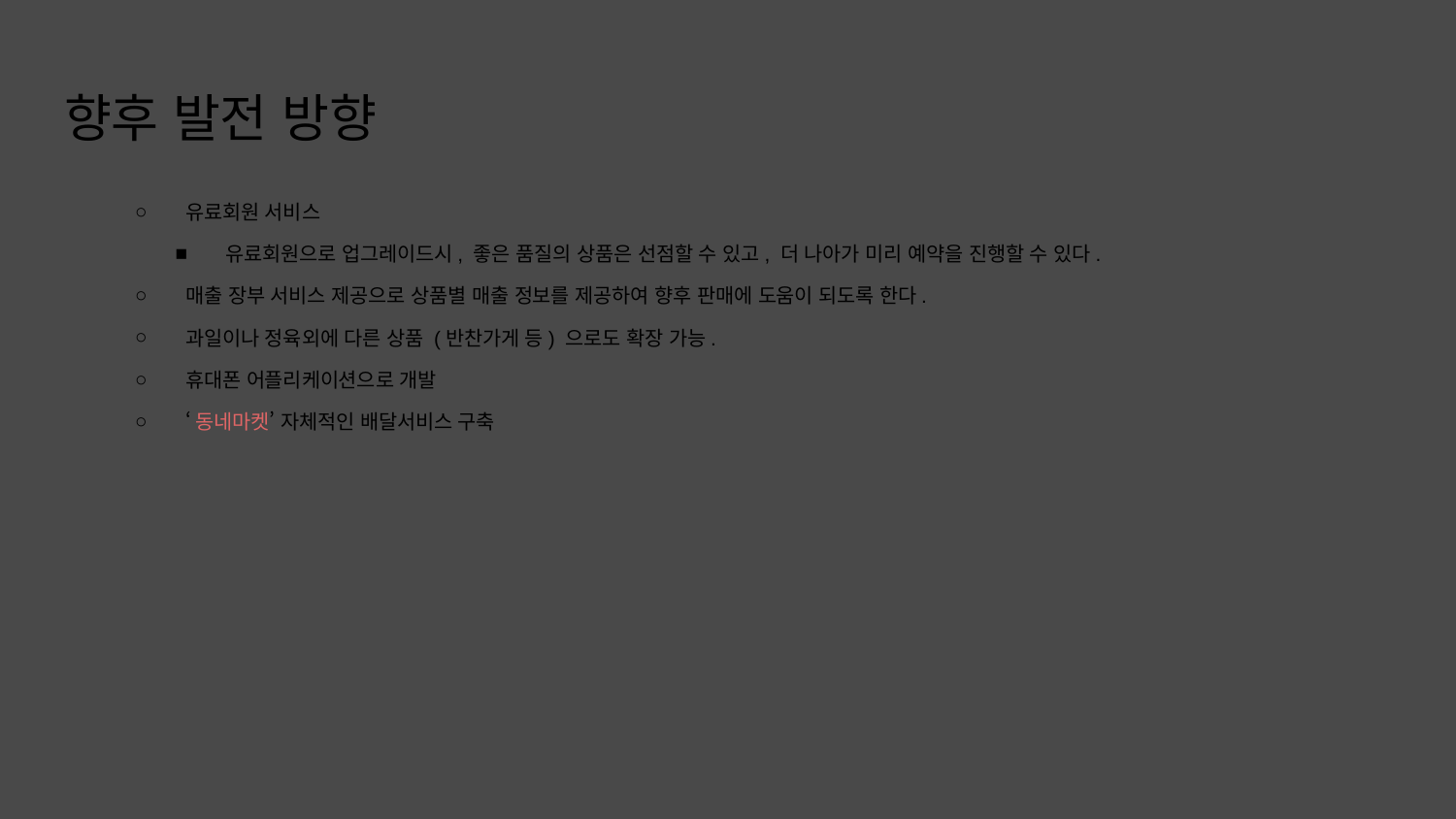

# 향후 발전 방향
유료회원 서비스
유료회원으로 업그레이드시, 좋은 품질의 상품은 선점할 수 있고, 더 나아가 미리 예약을 진행할 수 있다.
매출 장부 서비스 제공으로 상품별 매출 정보를 제공하여 향후 판매에 도움이 되도록 한다.
과일이나 정육외에 다른 상품 (반찬가게 등) 으로도 확장 가능.
휴대폰 어플리케이션으로 개발
‘동네마켓’ 자체적인 배달서비스 구축